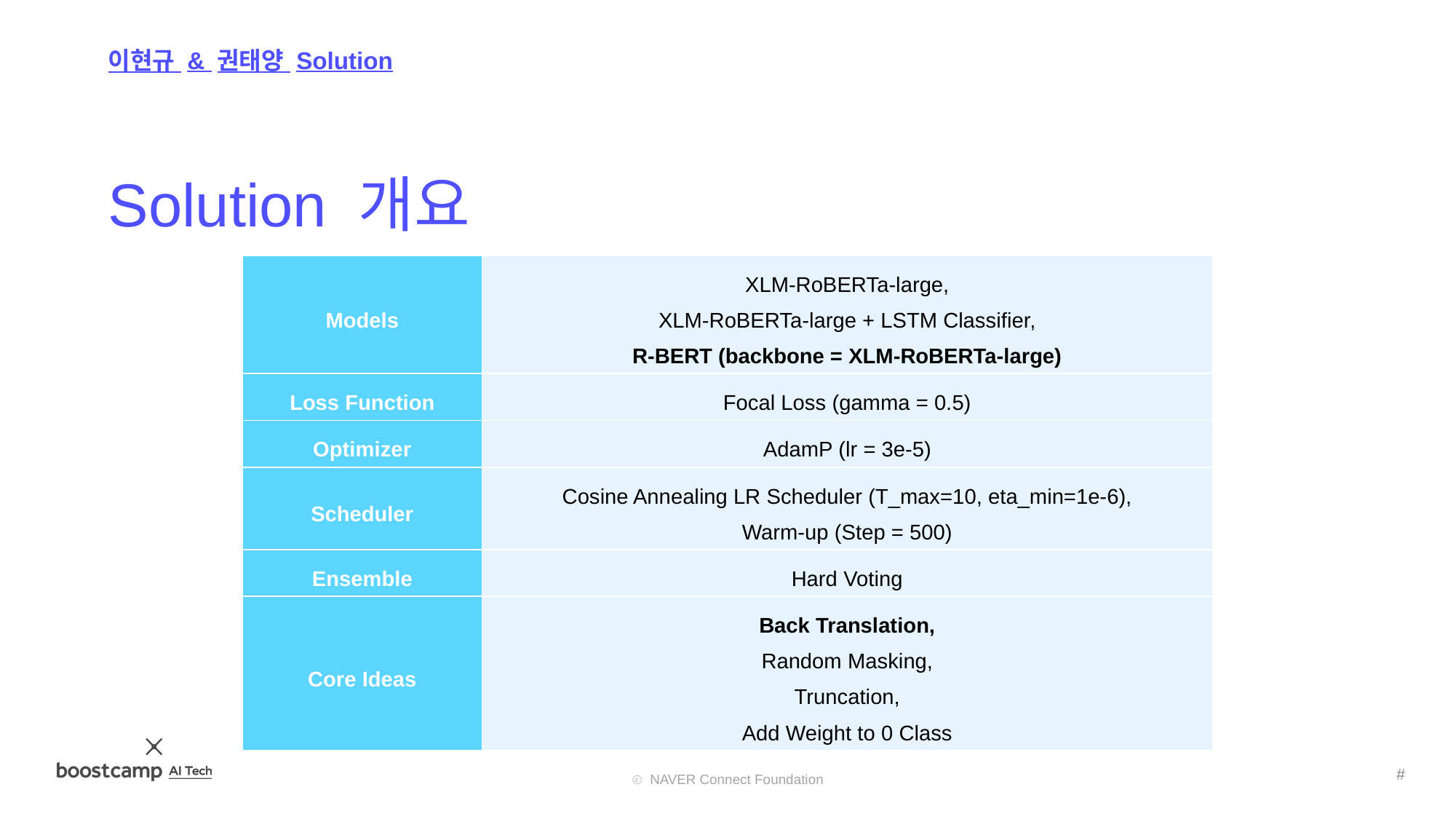

이현규 & 권태양 Solution
Solution 개요
| Models | XLM-RoBERTa-large, XLM-RoBERTa-large + LSTM Classifier, R-BERT (backbone = XLM-RoBERTa-large) |
| --- | --- |
| Loss Function | Focal Loss (gamma = 0.5) |
| Optimizer | AdamP (lr = 3e-5) |
| Scheduler | Cosine Annealing LR Scheduler (T\_max=10, eta\_min=1e-6), Warm-up (Step = 500) |
| Ensemble | Hard Voting |
| Core Ideas | Back Translation, Random Masking, Truncation, Add Weight to 0 Class |
#